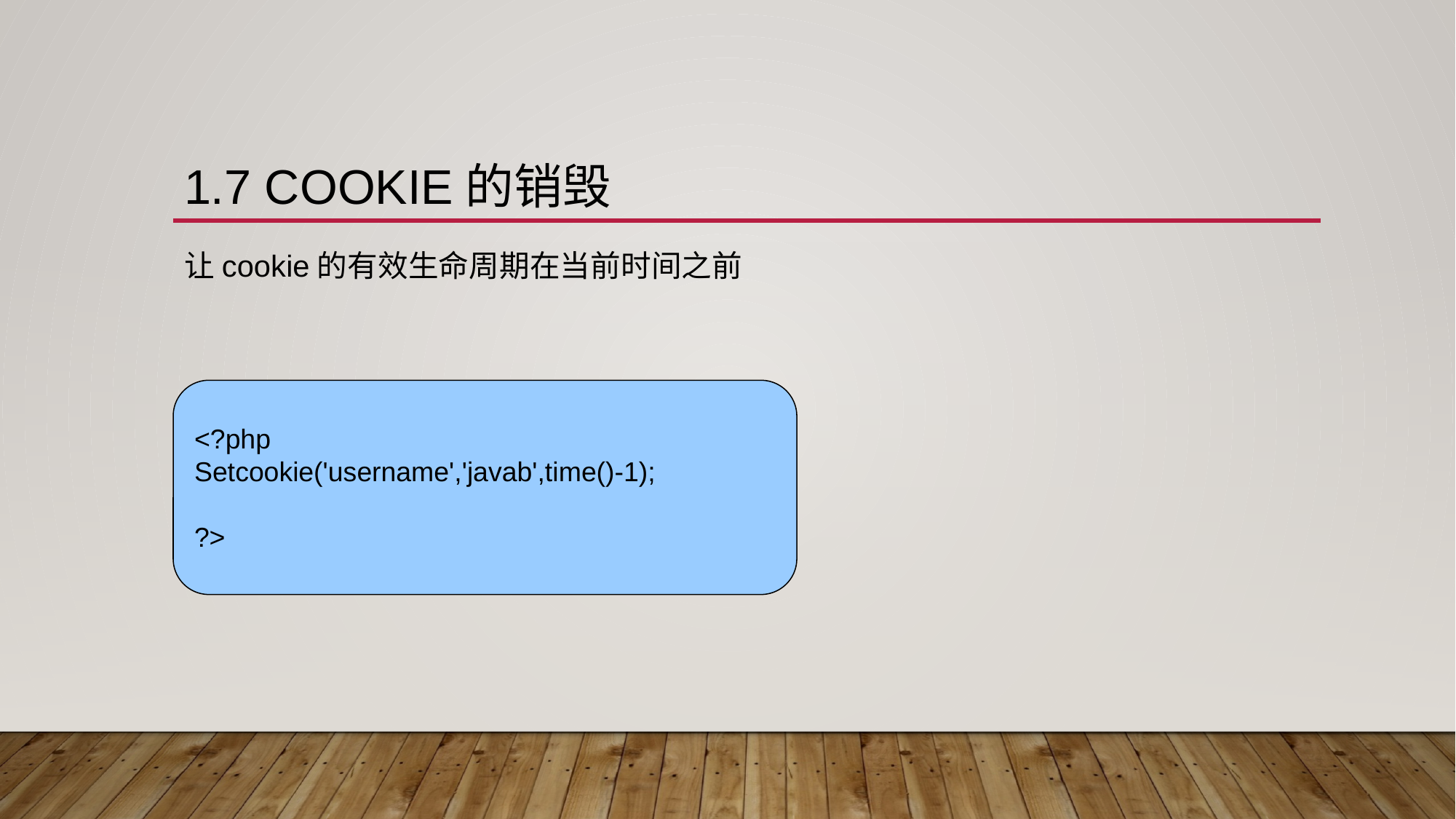

# 1.7 cookie的销毁
让cookie的有效生命周期在当前时间之前
<?php
Setcookie('username','javab',time()-1);

?>